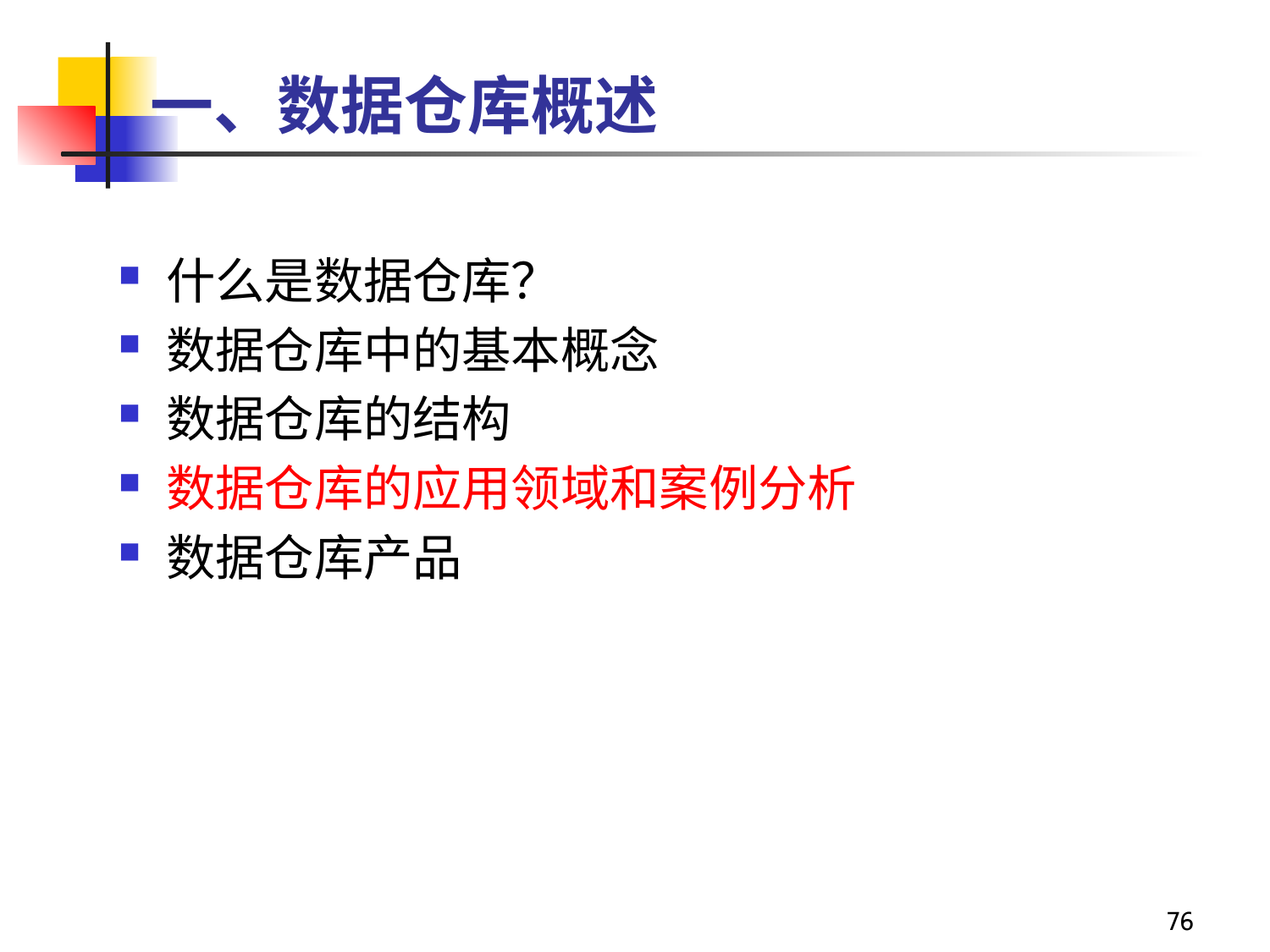

# 一、数据仓库概述
什么是数据仓库？
数据仓库中的基本概念
数据仓库的结构
数据仓库的应用领域和案例分析
数据仓库产品
76